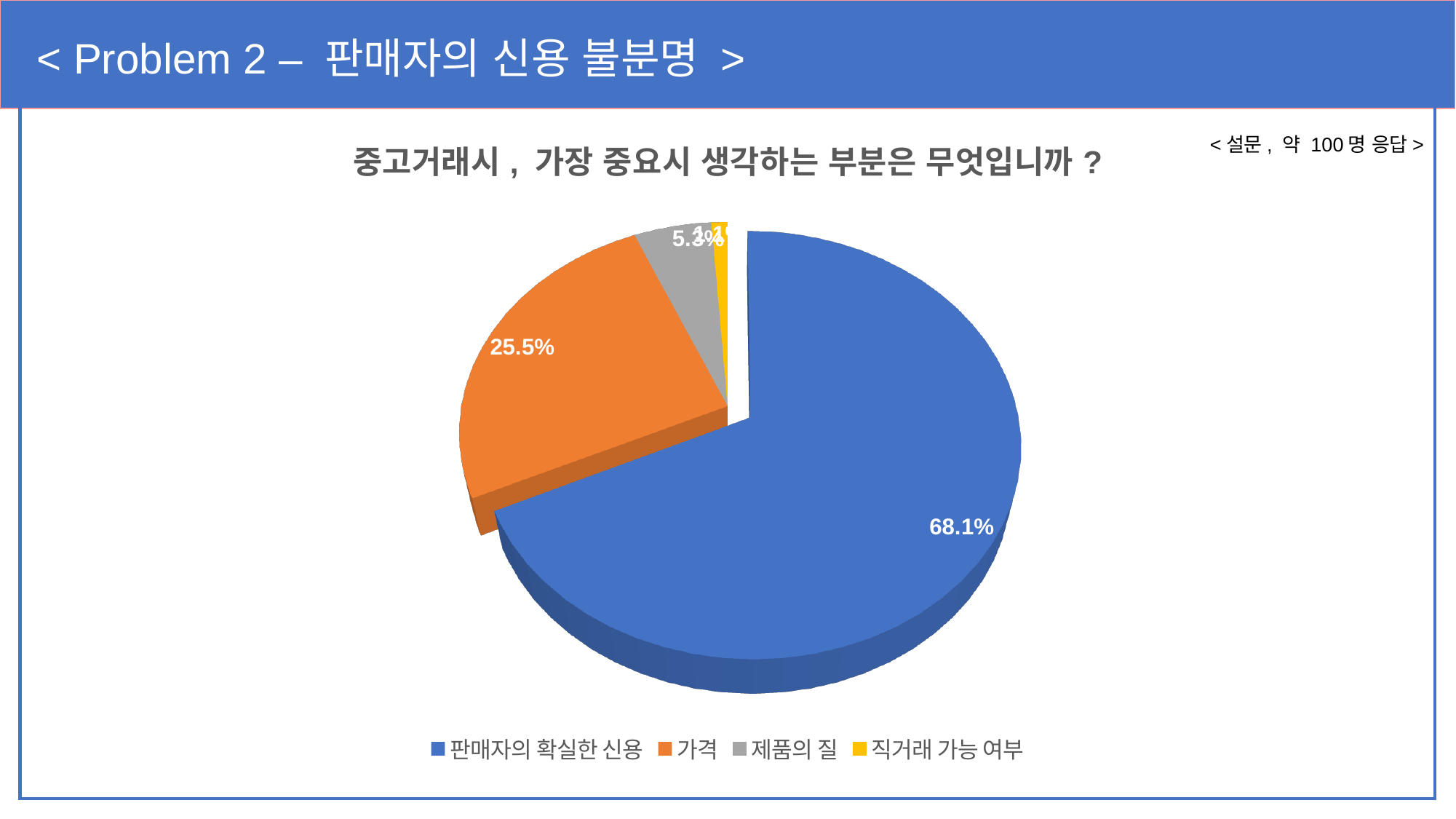

< Problem 2 – 판매자의 신용 불분명 >

[unsupported chart]

<설문, 약 100명 응답>